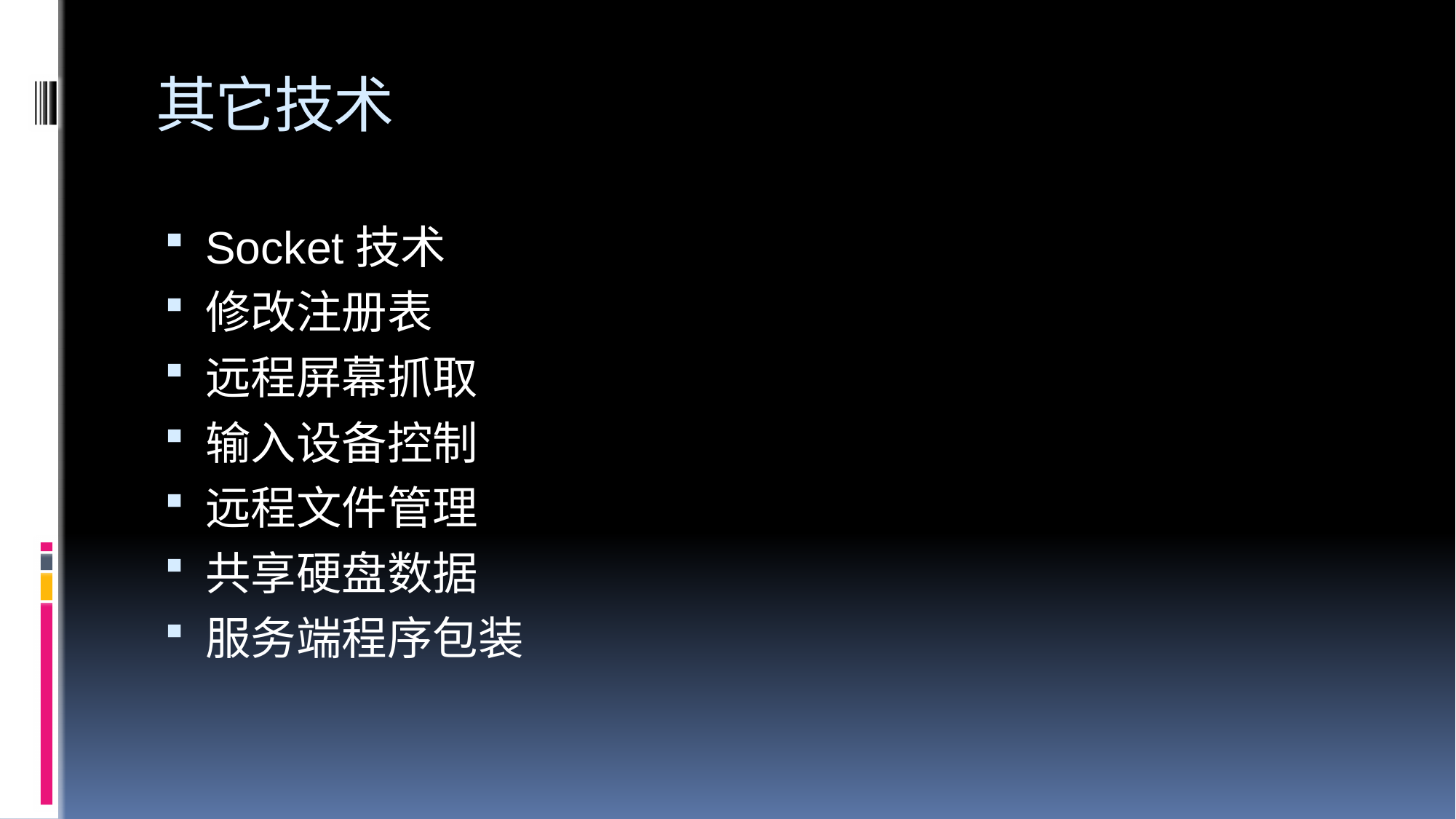

# 其它技术
Socket技术
修改注册表
远程屏幕抓取
输入设备控制
远程文件管理
共享硬盘数据
服务端程序包装